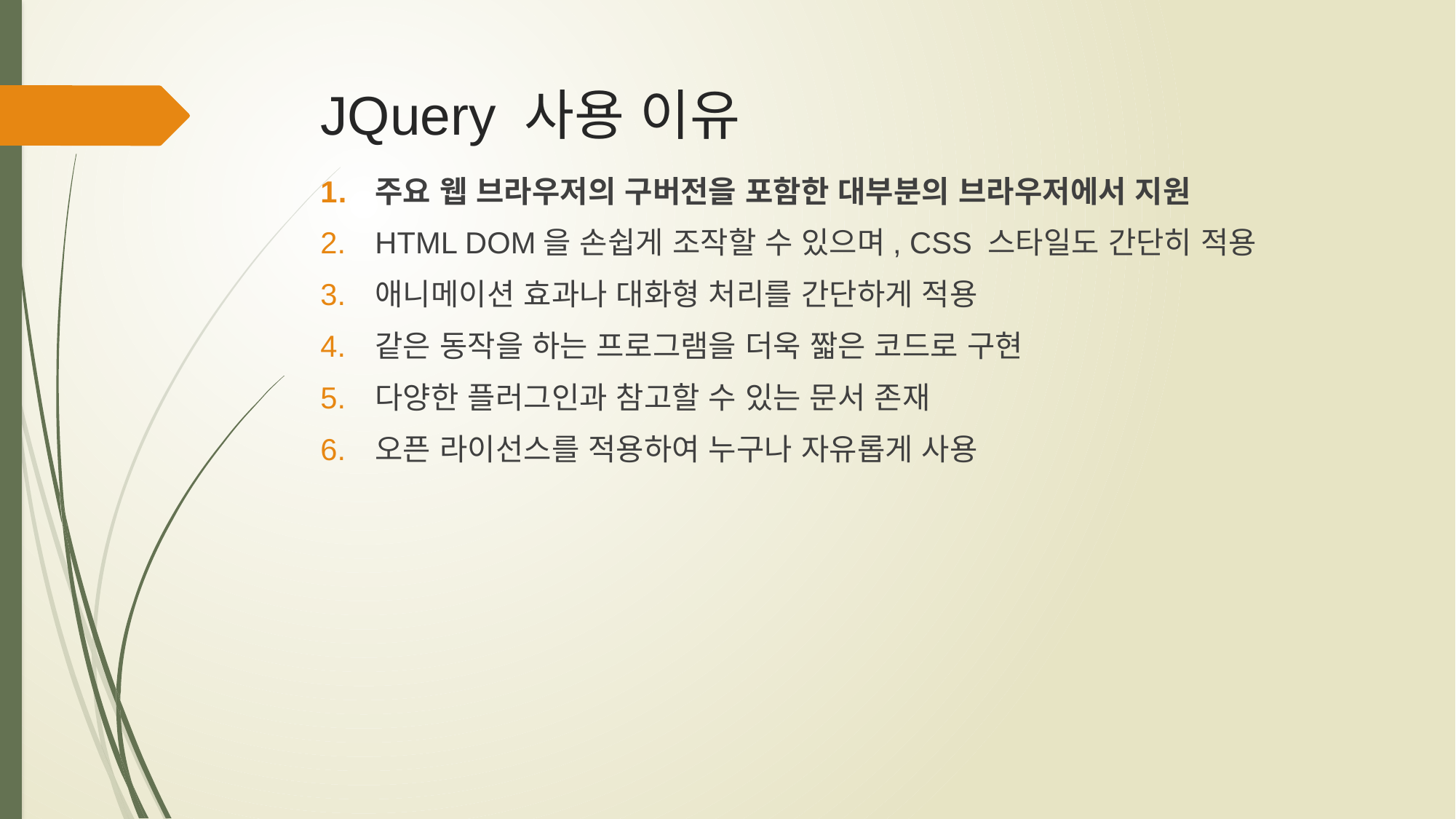

# JQuery 사용 이유
주요 웹 브라우저의 구버전을 포함한 대부분의 브라우저에서 지원
HTML DOM을 손쉽게 조작할 수 있으며, CSS 스타일도 간단히 적용
애니메이션 효과나 대화형 처리를 간단하게 적용
같은 동작을 하는 프로그램을 더욱 짧은 코드로 구현
다양한 플러그인과 참고할 수 있는 문서 존재
오픈 라이선스를 적용하여 누구나 자유롭게 사용